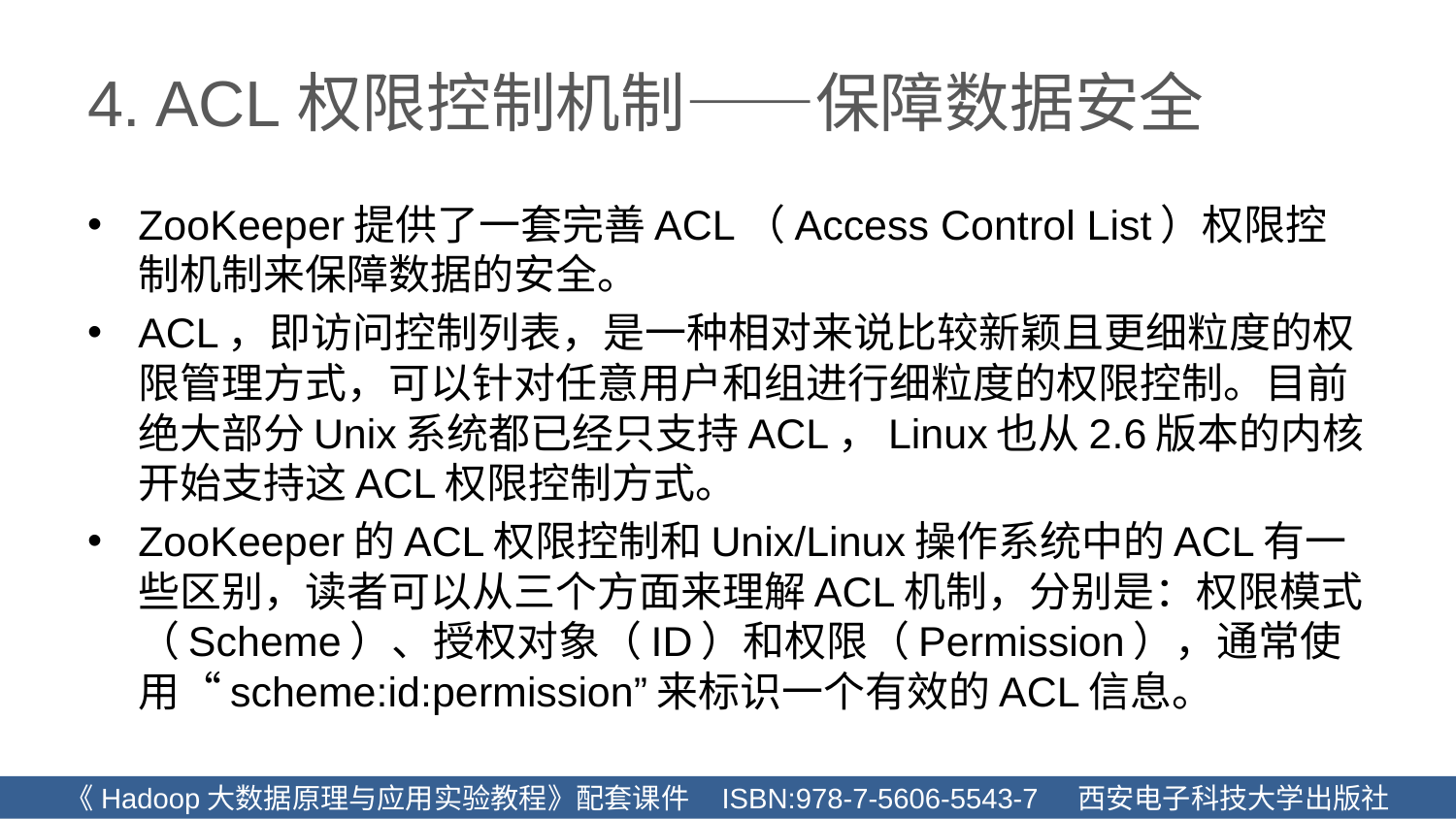

# 4. ACL权限控制机制——保障数据安全
ZooKeeper提供了一套完善ACL（Access Control List）权限控制机制来保障数据的安全。
ACL，即访问控制列表，是一种相对来说比较新颖且更细粒度的权限管理方式，可以针对任意用户和组进行细粒度的权限控制。目前绝大部分Unix系统都已经只支持ACL，Linux也从2.6版本的内核开始支持这ACL权限控制方式。
ZooKeeper的ACL权限控制和Unix/Linux操作系统中的ACL有一些区别，读者可以从三个方面来理解ACL机制，分别是：权限模式（Scheme）、授权对象（ID）和权限（Permission），通常使用“scheme:id:permission”来标识一个有效的ACL信息。